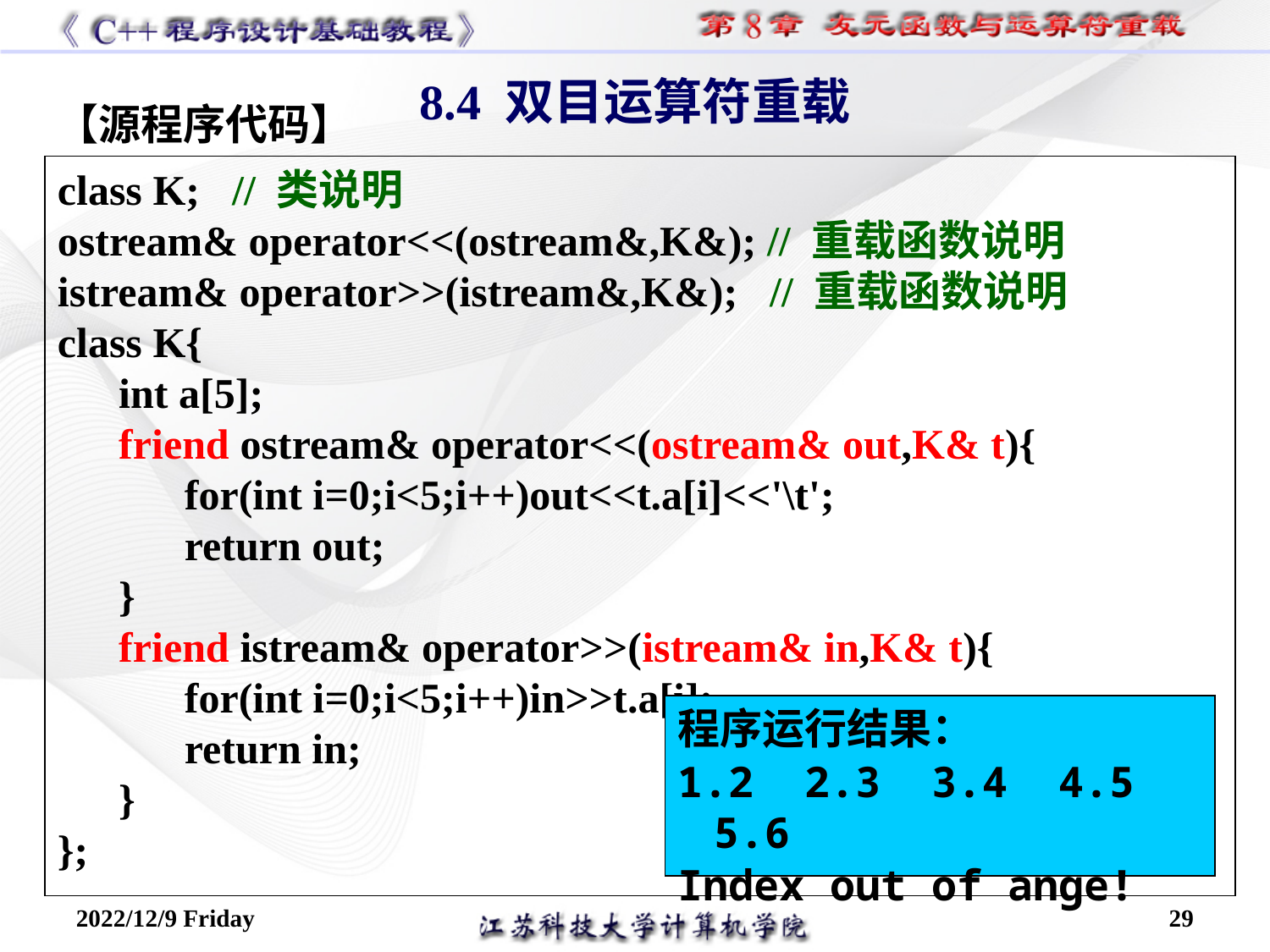

8.4 双目运算符重载
【源程序代码】
class K;	// 类说明
ostream& operator<<(ostream&,K&); // 重载函数说明
istream& operator>>(istream&,K&);   // 重载函数说明
class K{
int a[5];
friend ostream& operator<<(ostream& out,K& t){
for(int i=0;i<5;i++)out<<t.a[i]<<'\t';
return out;
}
friend istream& operator>>(istream& in,K& t){
for(int i=0;i<5;i++)in>>t.a[i];
return in;
}
};
程序运行结果：
1.2  2.3  3.4  4.5  5.6
Index out of ange!